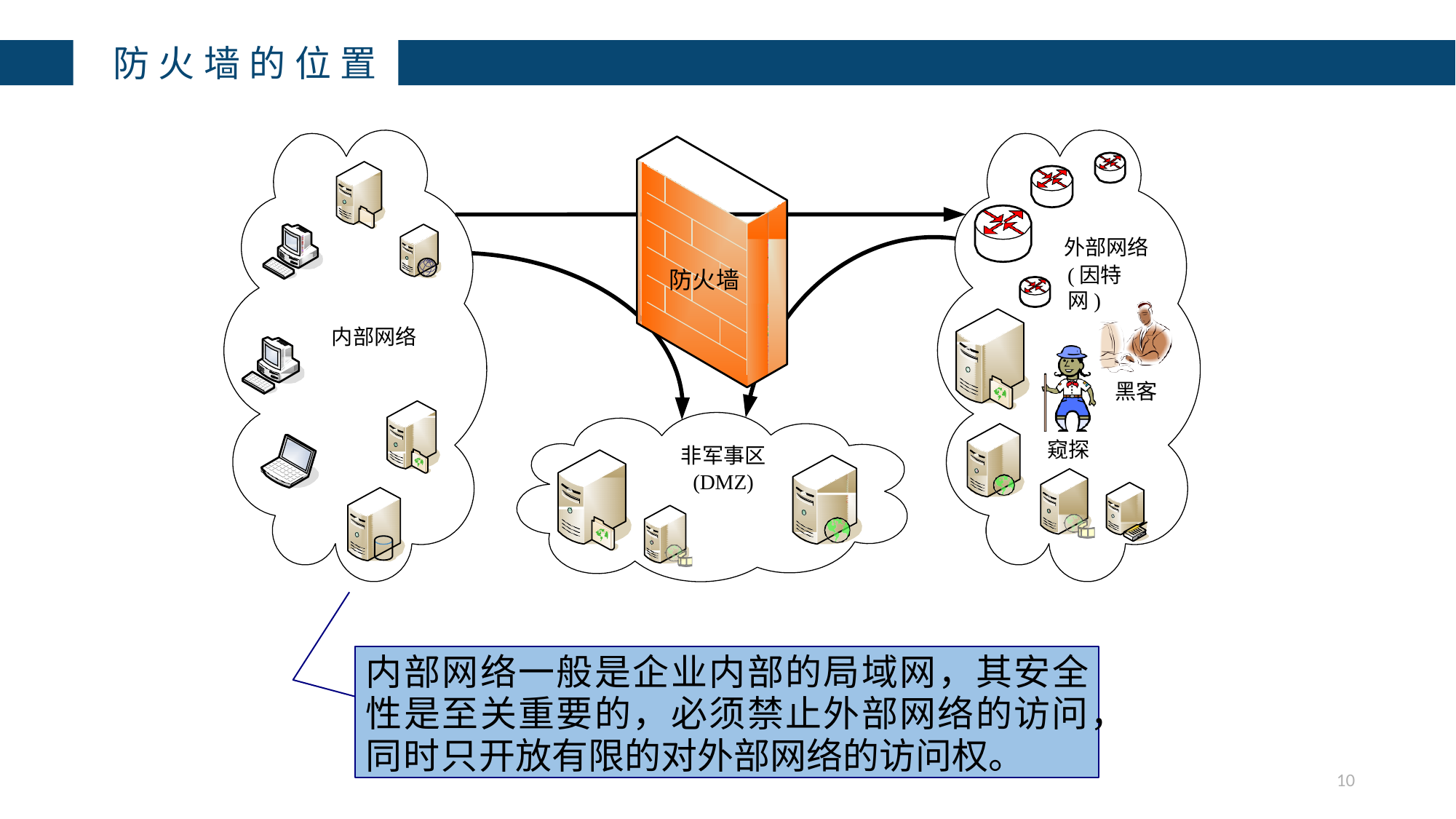

防火墙的位置

外部网络
(因特网)

防火墙

内部网络

黑客

窥探

非军事区
(DMZ)

内部网络一般是企业内部的局域网，其安全性是至关重要的，必须禁止外部网络的访问，同时只开放有限的对外部网络的访问权。
10